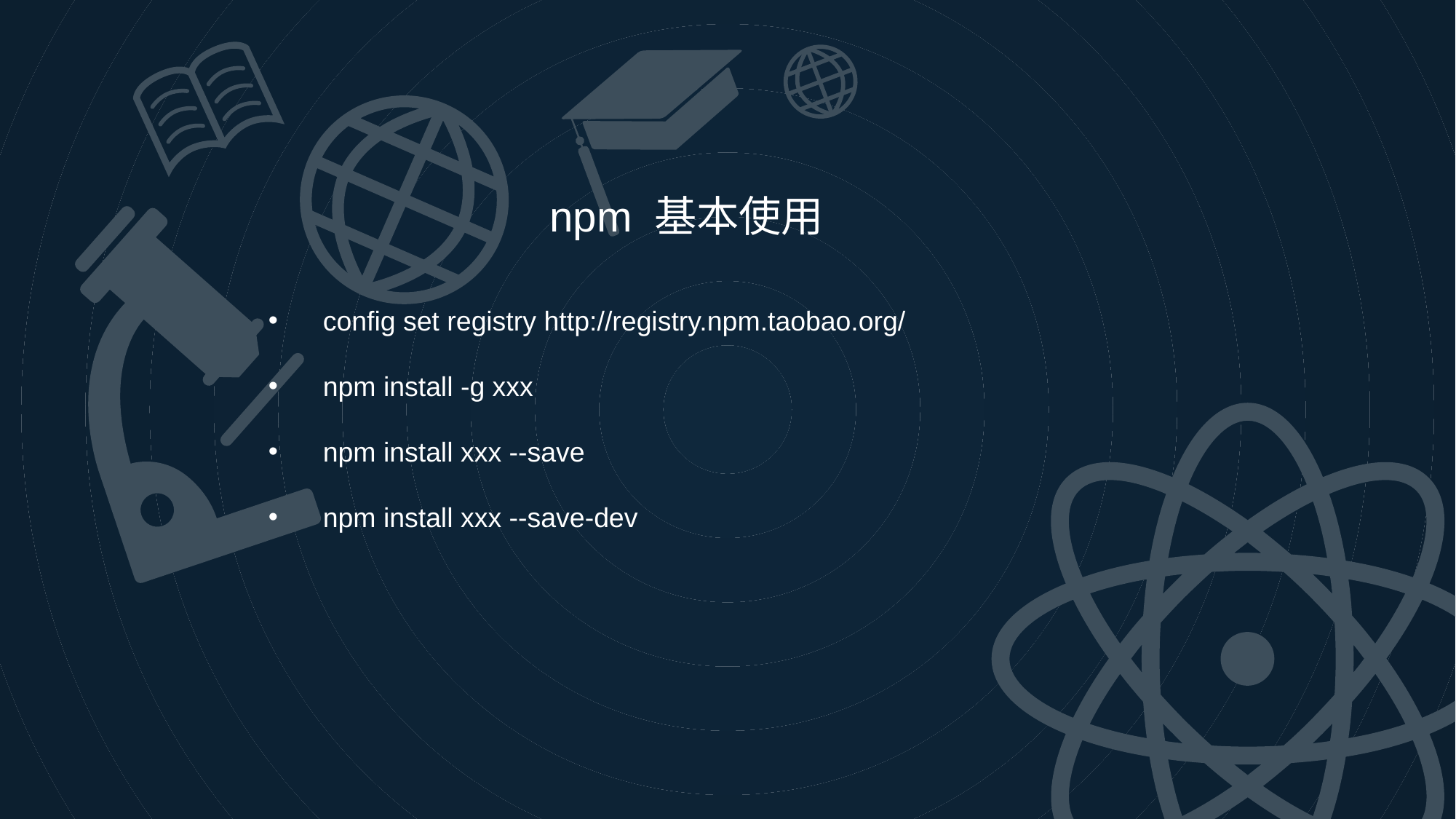

npm 基本使用
config set registry http://registry.npm.taobao.org/

npm install -g xxx

npm install xxx --save

npm install xxx --save-dev